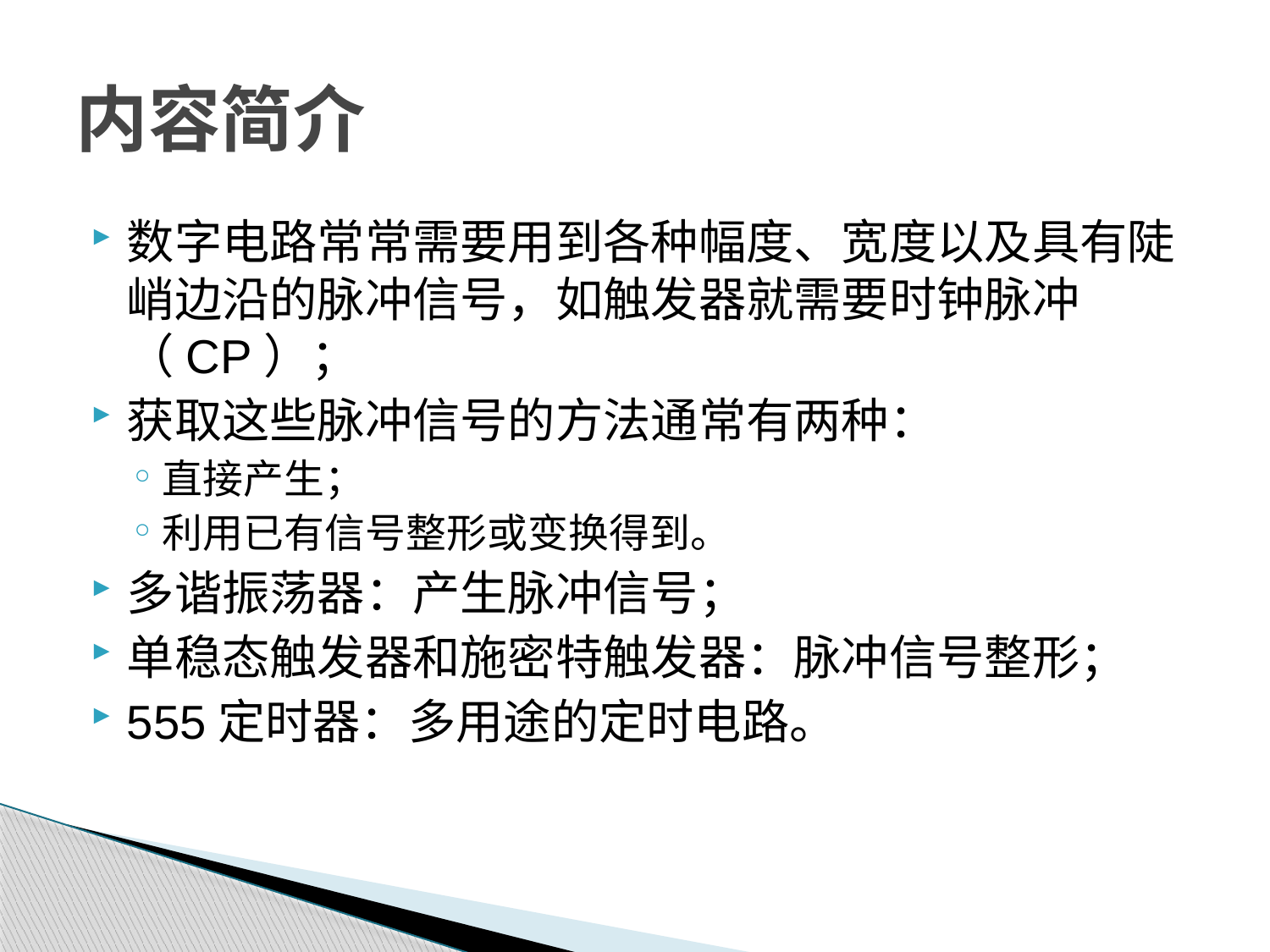

# 内容简介
数字电路常常需要用到各种幅度、宽度以及具有陡峭边沿的脉冲信号，如触发器就需要时钟脉冲（CP）；
获取这些脉冲信号的方法通常有两种：
直接产生；
利用已有信号整形或变换得到。
多谐振荡器：产生脉冲信号；
单稳态触发器和施密特触发器：脉冲信号整形；
555定时器：多用途的定时电路。